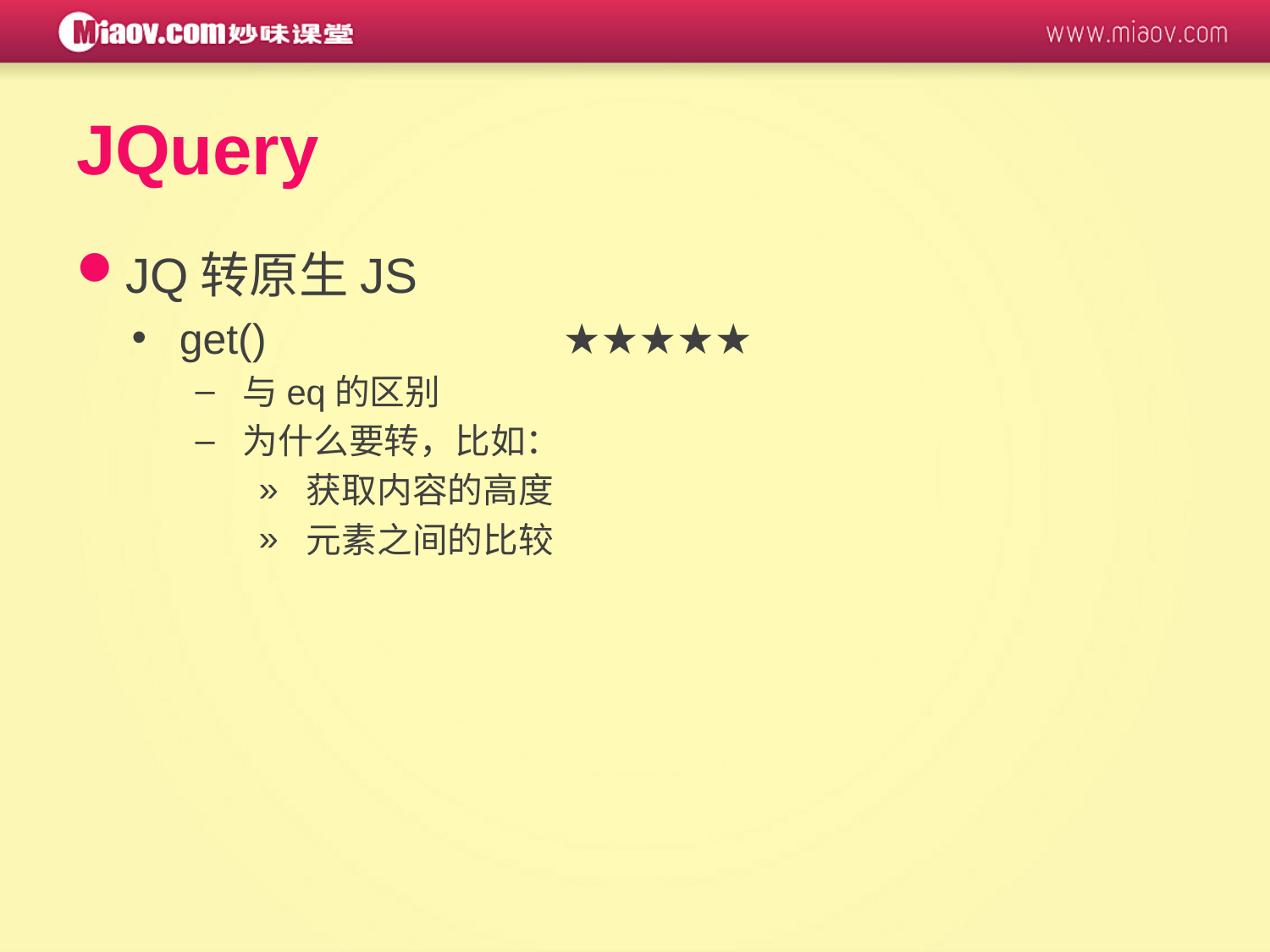

# JQuery
JQ转原生JS
get()                         ★★★★★
与eq的区别
为什么要转，比如：
获取内容的高度
元素之间的比较